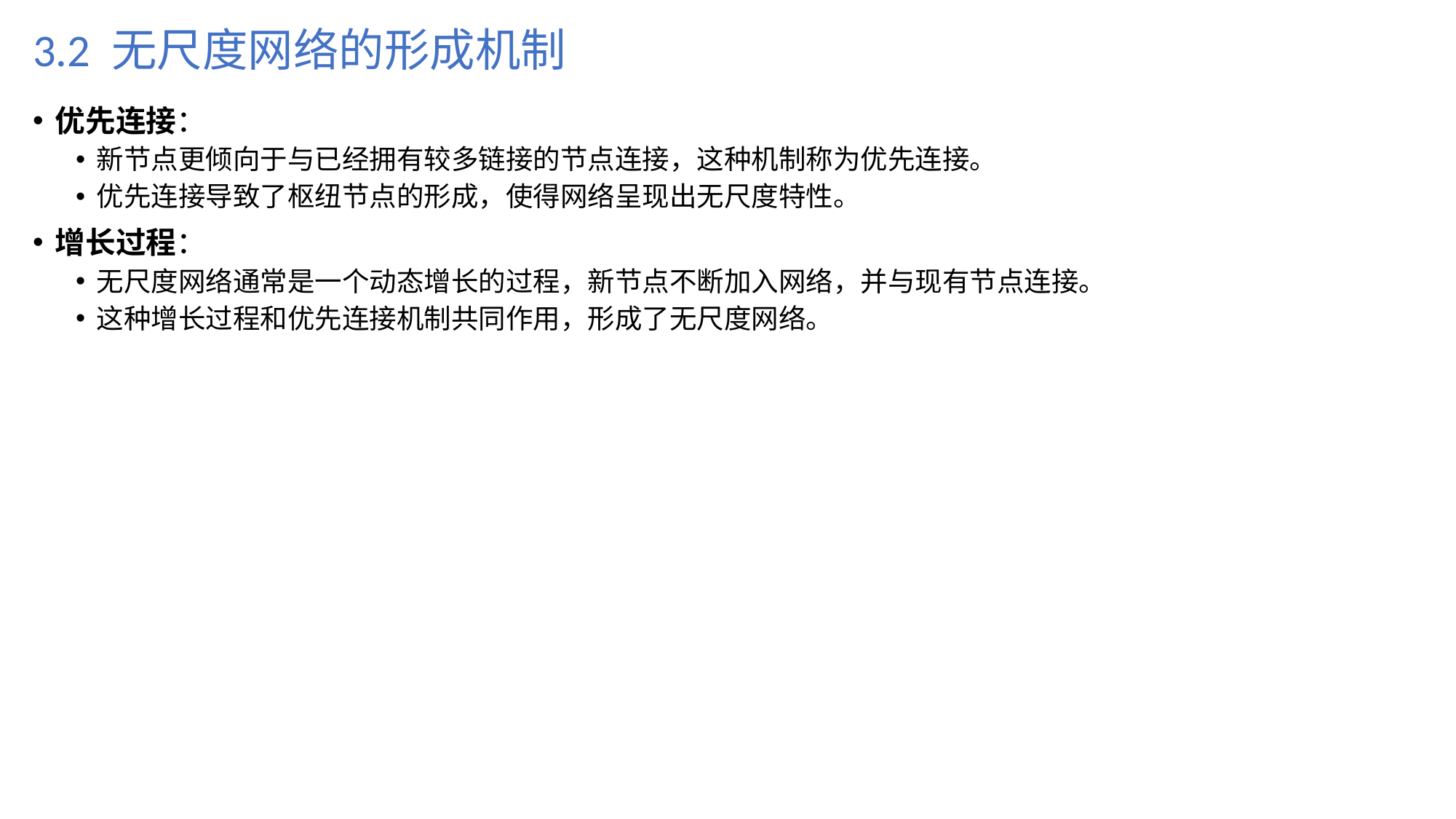

# 3.2 无尺度网络的形成机制
优先连接：
新节点更倾向于与已经拥有较多链接的节点连接，这种机制称为优先连接。
优先连接导致了枢纽节点的形成，使得网络呈现出无尺度特性。
增长过程：
无尺度网络通常是一个动态增长的过程，新节点不断加入网络，并与现有节点连接。
这种增长过程和优先连接机制共同作用，形成了无尺度网络。